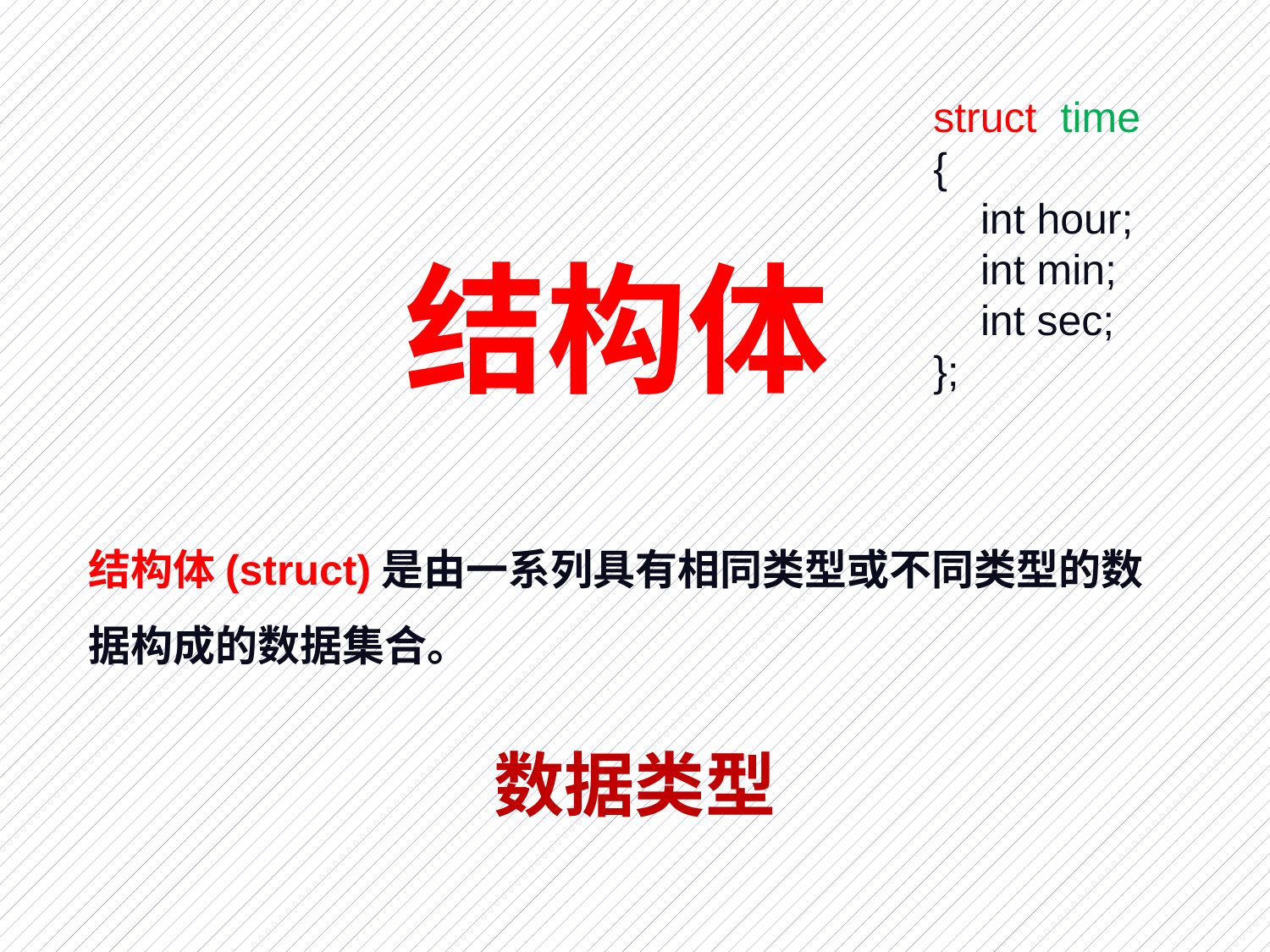

struct  time
{
    int hour;
    int min;
    int sec;
};

# 结构体
结构体(struct)是由一系列具有相同类型或不同类型的数据构成的数据集合。
数据类型